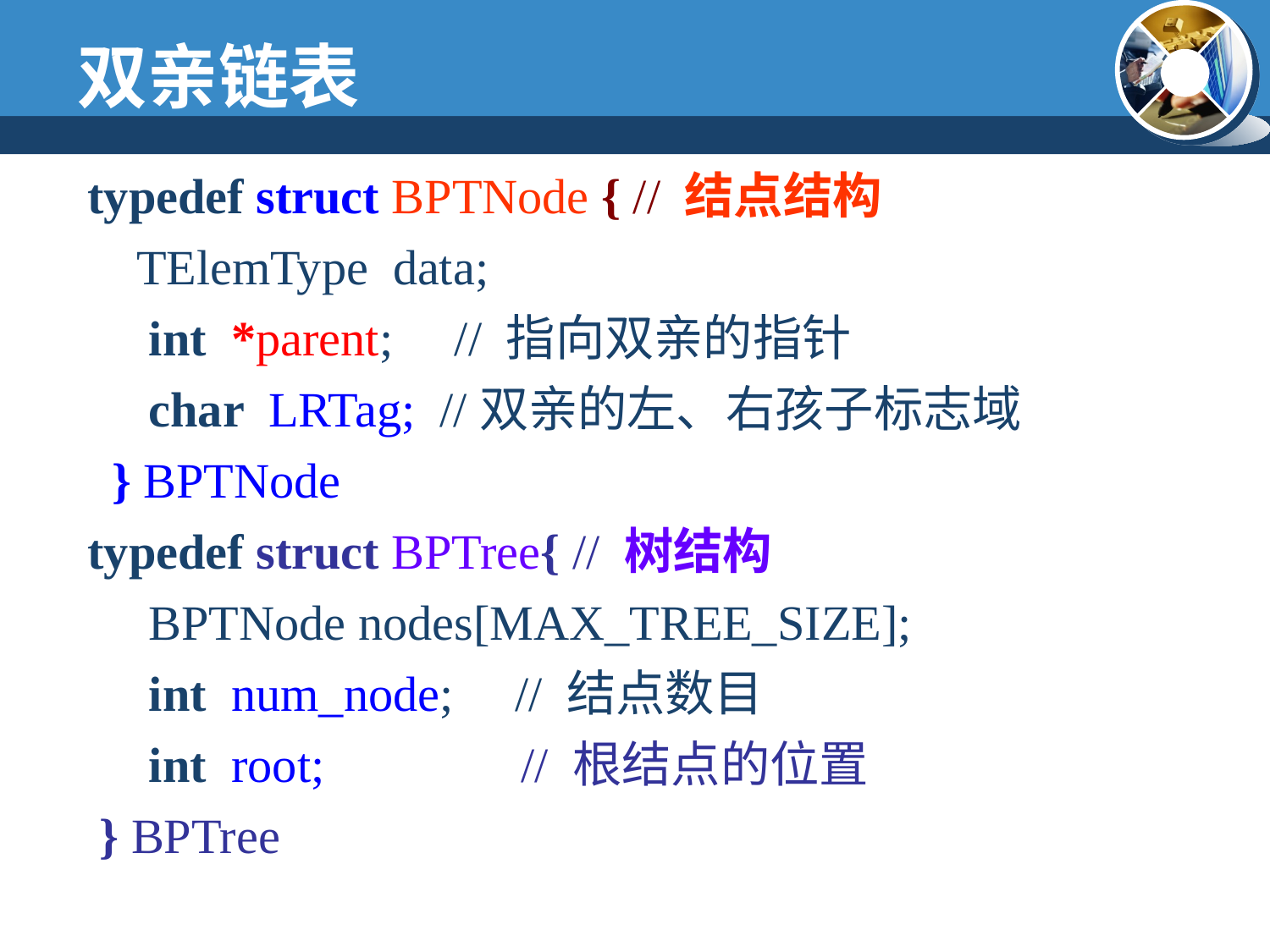

双亲链表
typedef struct BPTNode { // 结点结构
    TElemType  data;
     int  *parent;     // 指向双亲的指针
     char  LRTag;  //双亲的左、右孩子标志域
  } BPTNode
typedef struct BPTree{ // 树结构
     BPTNode nodes[MAX_TREE_SIZE];
     int  num_node;     // 结点数目
     int  root;                // 根结点的位置
 } BPTree